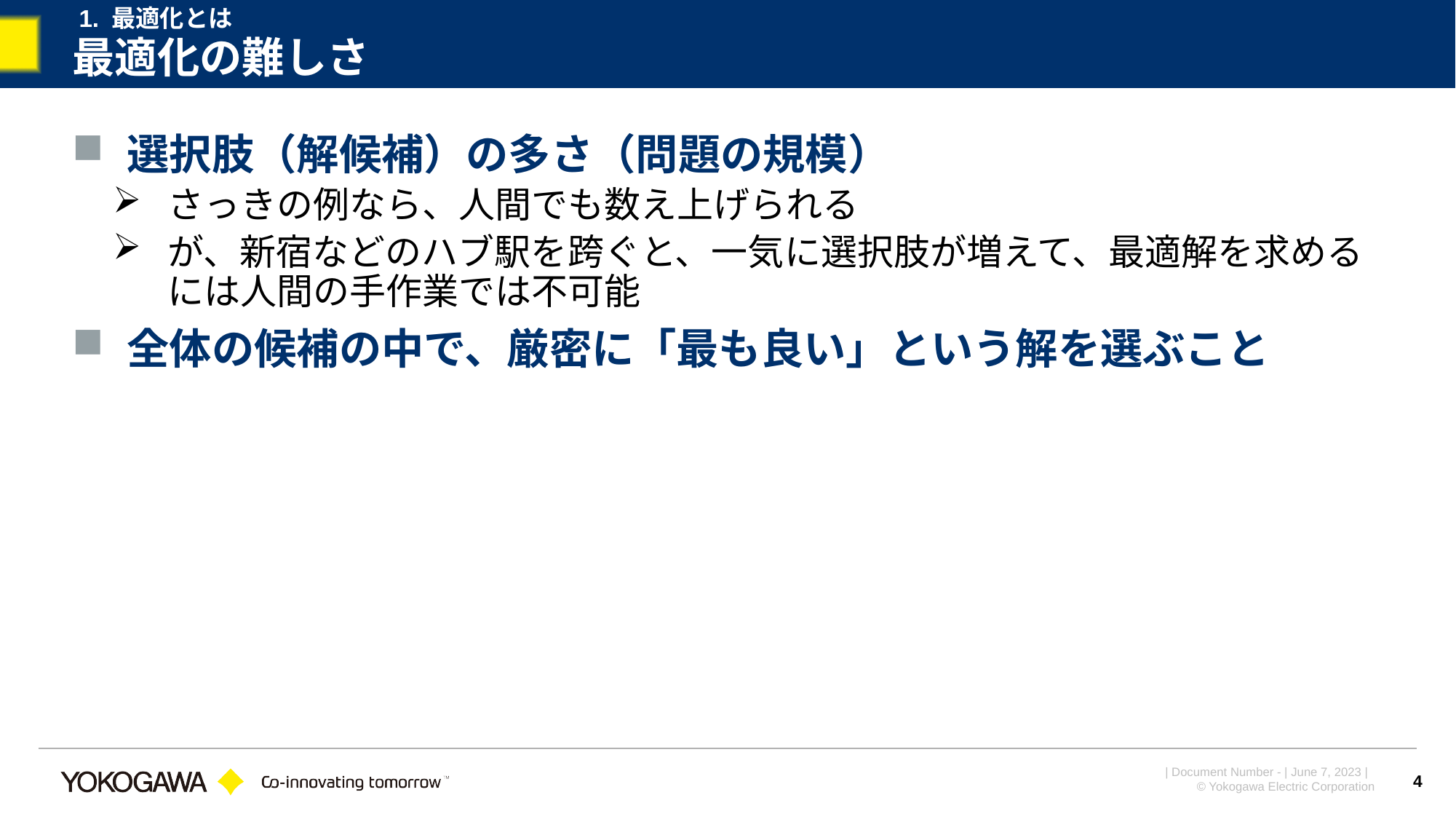

1. 最適化とは
# 最適化の難しさ
選択肢（解候補）の多さ（問題の規模）
さっきの例なら、人間でも数え上げられる
が、新宿などのハブ駅を跨ぐと、一気に選択肢が増えて、最適解を求めるには人間の手作業では不可能
全体の候補の中で、厳密に「最も良い」という解を選ぶこと
4